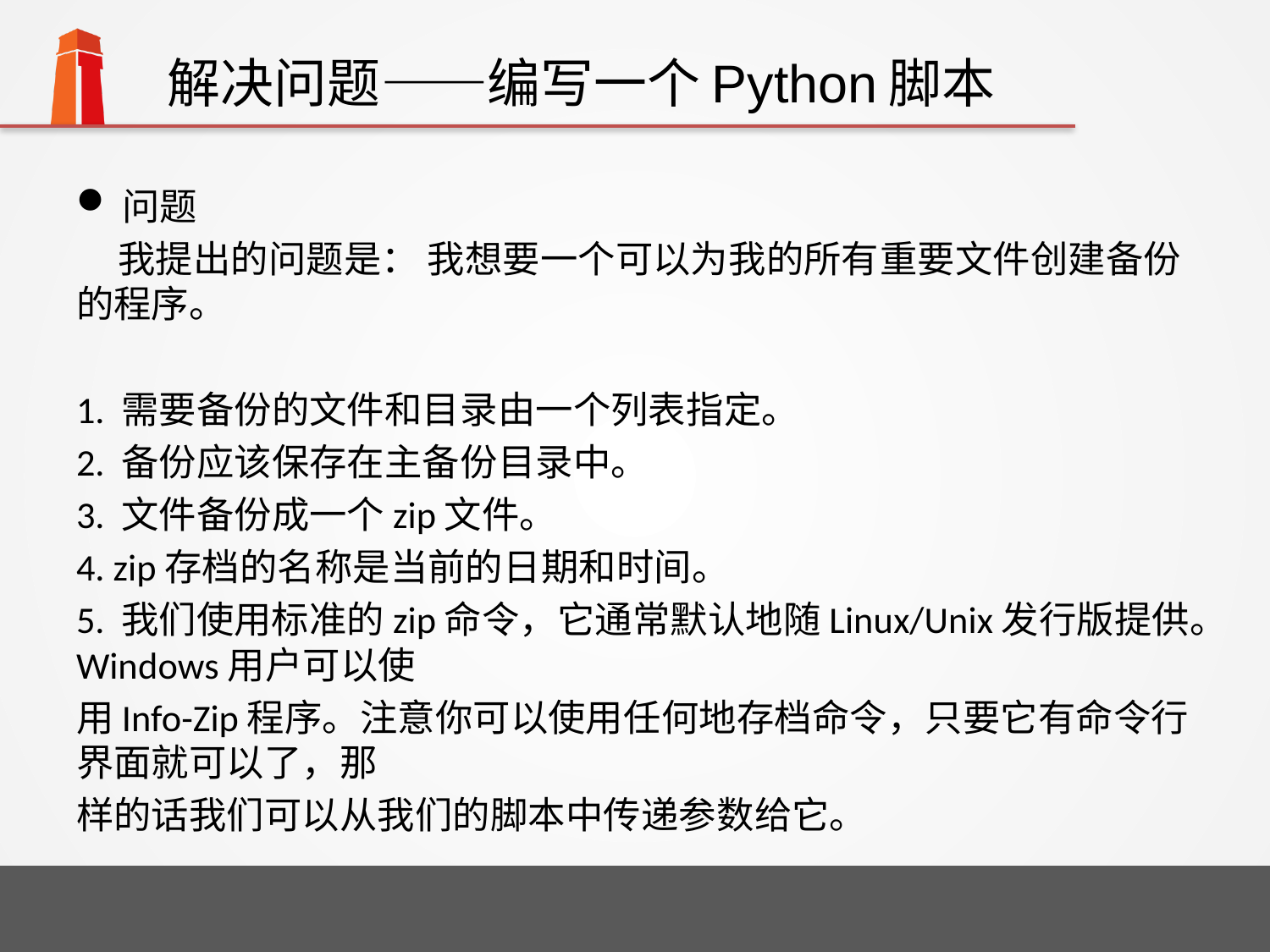

# 解决问题——编写一个Python脚本
问题
    我提出的问题是： 我想要一个可以为我的所有重要文件创建备份的程序。

1. 需要备份的文件和目录由一个列表指定。
2. 备份应该保存在主备份目录中。
3. 文件备份成一个zip文件。
4. zip存档的名称是当前的日期和时间。
5. 我们使用标准的zip命令，它通常默认地随Linux/Unix发行版提供。Windows用户可以使
用Info-Zip程序。注意你可以使用任何地存档命令，只要它有命令行界面就可以了，那
样的话我们可以从我们的脚本中传递参数给它。